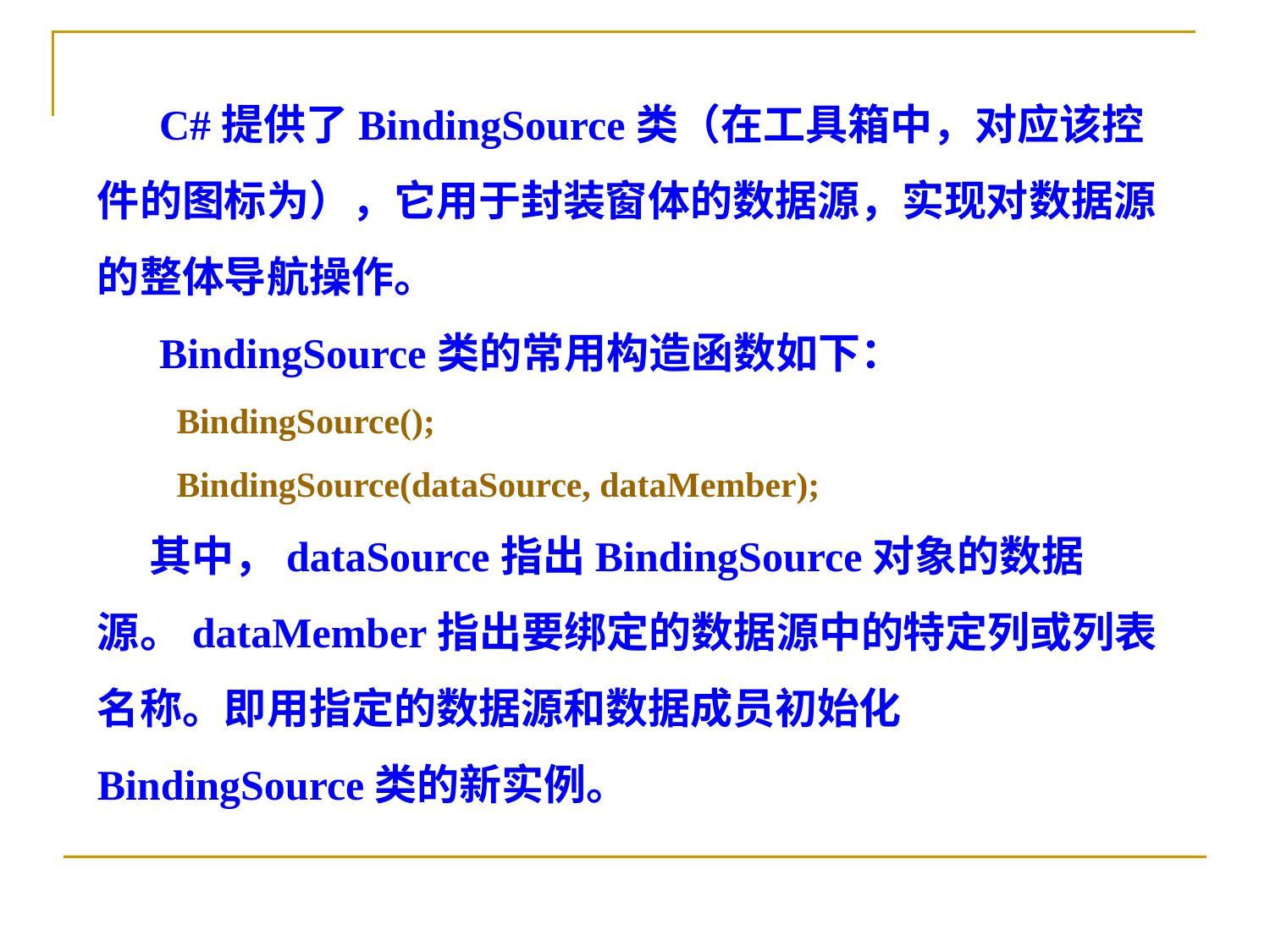

C#提供了BindingSource类（在工具箱中，对应该控件的图标为），它用于封装窗体的数据源，实现对数据源的整体导航操作。
　 BindingSource类的常用构造函数如下：
　　BindingSource();
　　BindingSource(dataSource, dataMember);
　 其中，dataSource指出BindingSource对象的数据源。dataMember指出要绑定的数据源中的特定列或列表名称。即用指定的数据源和数据成员初始化BindingSource类的新实例。